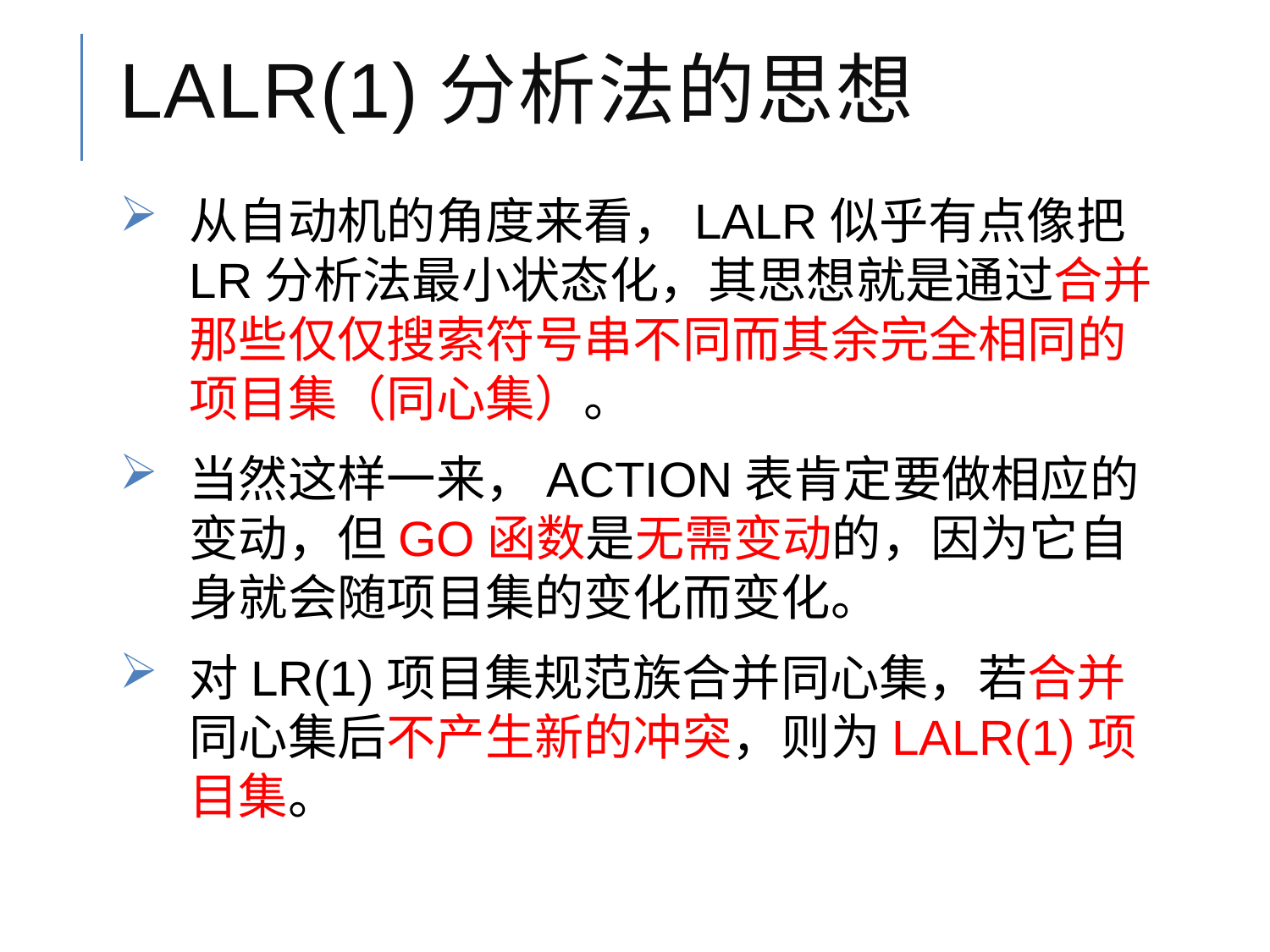

# LALR(1)分析法的思想
从自动机的角度来看，LALR似乎有点像把LR分析法最小状态化，其思想就是通过合并那些仅仅搜索符号串不同而其余完全相同的项目集（同心集）。
当然这样一来，ACTION表肯定要做相应的变动，但GO函数是无需变动的，因为它自身就会随项目集的变化而变化。
对LR(1)项目集规范族合并同心集，若合并同心集后不产生新的冲突，则为LALR(1)项目集。
78